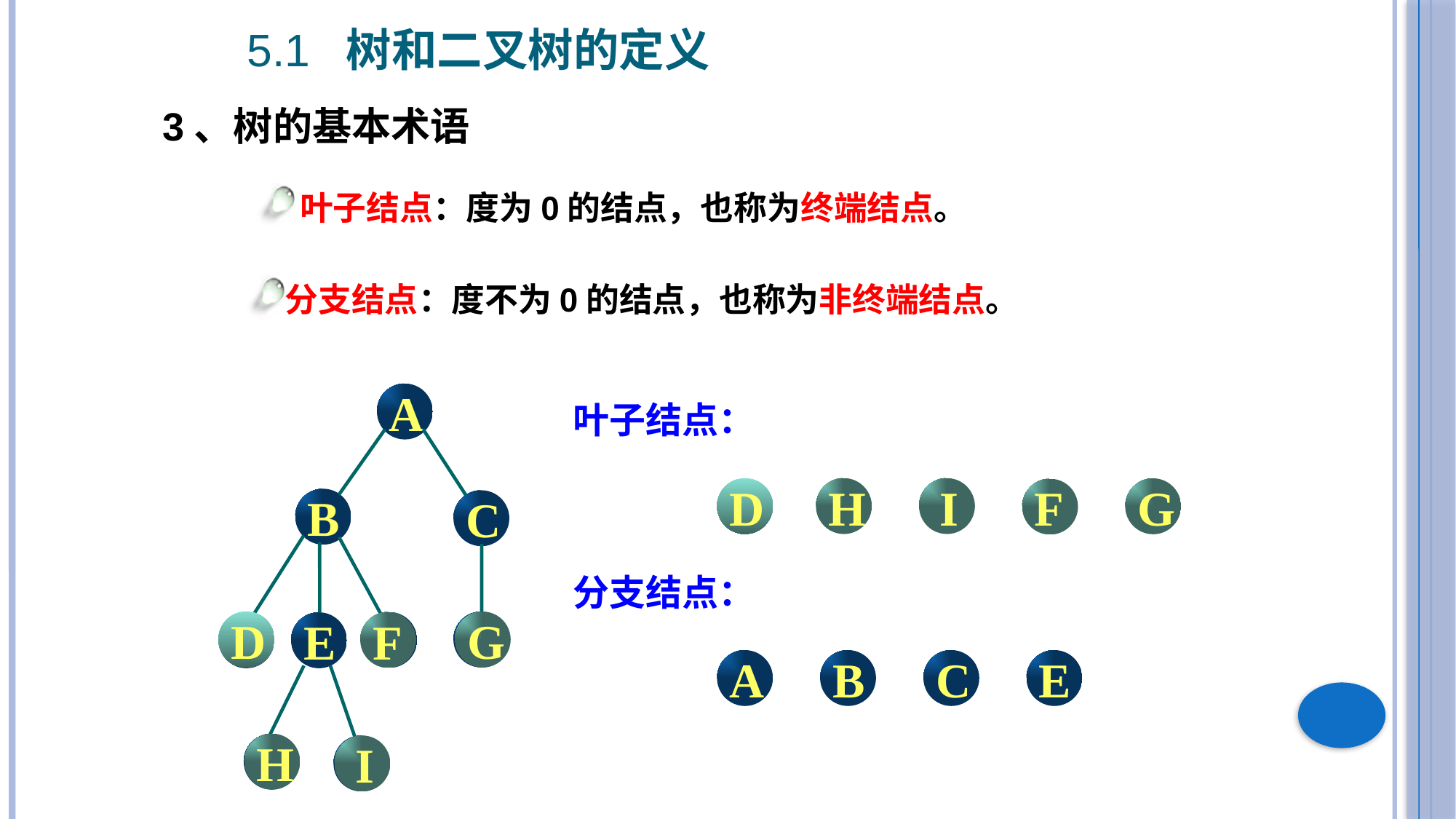

5.1  树和二叉树的定义
3、树的基本术语
叶子结点：度为0的结点，也称为终端结点。

分支结点：度不为0的结点，也称为非终端结点。
A

B
C

G
F
D
E

H
I
叶子结点：
D
H
I
G
F
分支结点：
D
G
F
A
B
C
E
H
I